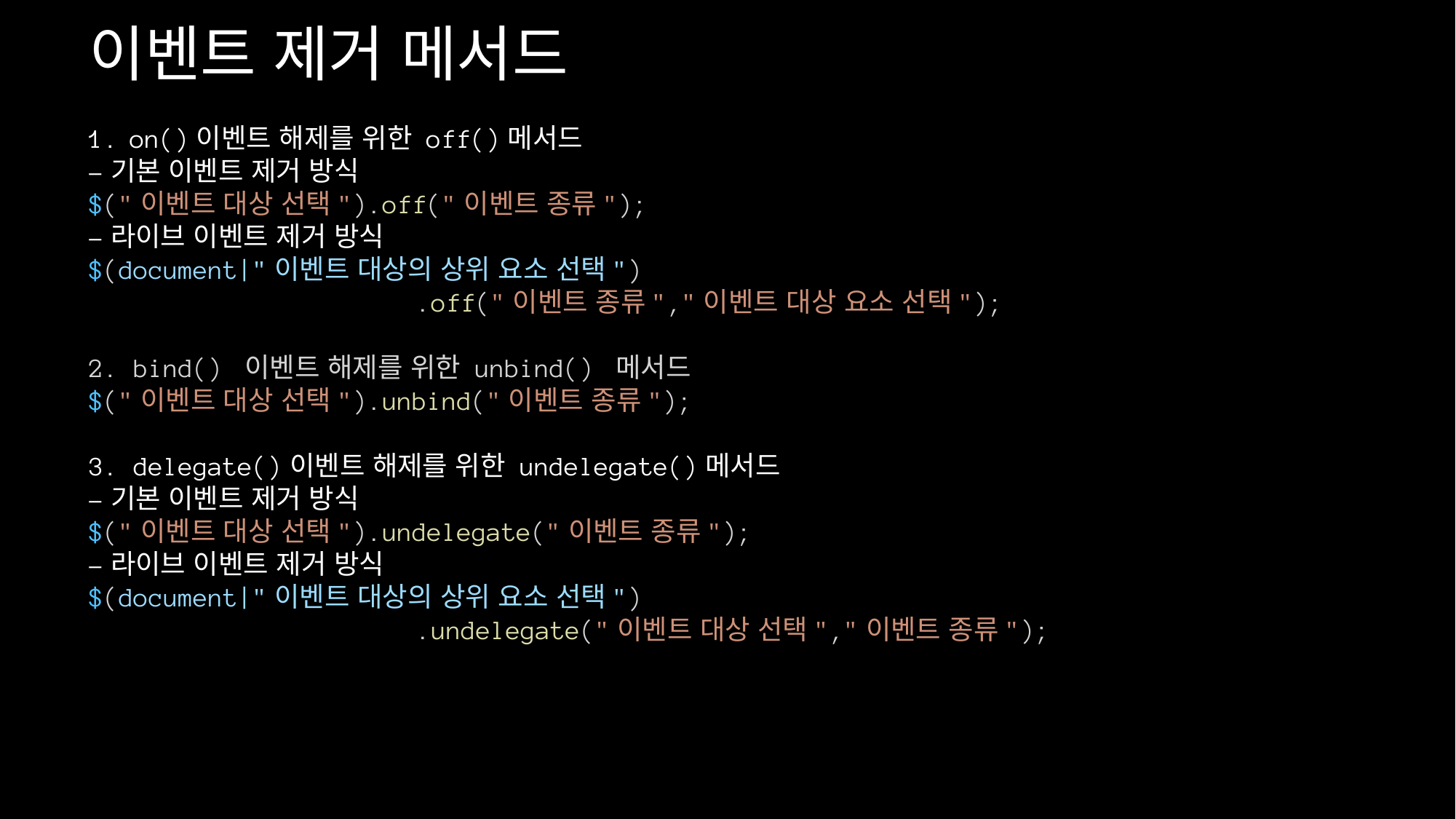

이벤트 제거 메서드
on()이벤트 해제를 위한 off()메서드
-기본 이벤트 제거 방식
$("이벤트 대상 선택").off("이벤트 종류");
-라이브 이벤트 제거 방식
$(document|"이벤트 대상의 상위 요소 선택")
			.off("이벤트 종류","이벤트 대상 요소 선택");

2. bind() 이벤트 해제를 위한 unbind() 메서드
$("이벤트 대상 선택").unbind("이벤트 종류");

3. delegate()이벤트 해제를 위한 undelegate()메서드
-기본 이벤트 제거 방식
$("이벤트 대상 선택").undelegate("이벤트 종류");
-라이브 이벤트 제거 방식
$(document|"이벤트 대상의 상위 요소 선택")
			.undelegate("이벤트 대상 선택","이벤트 종류");